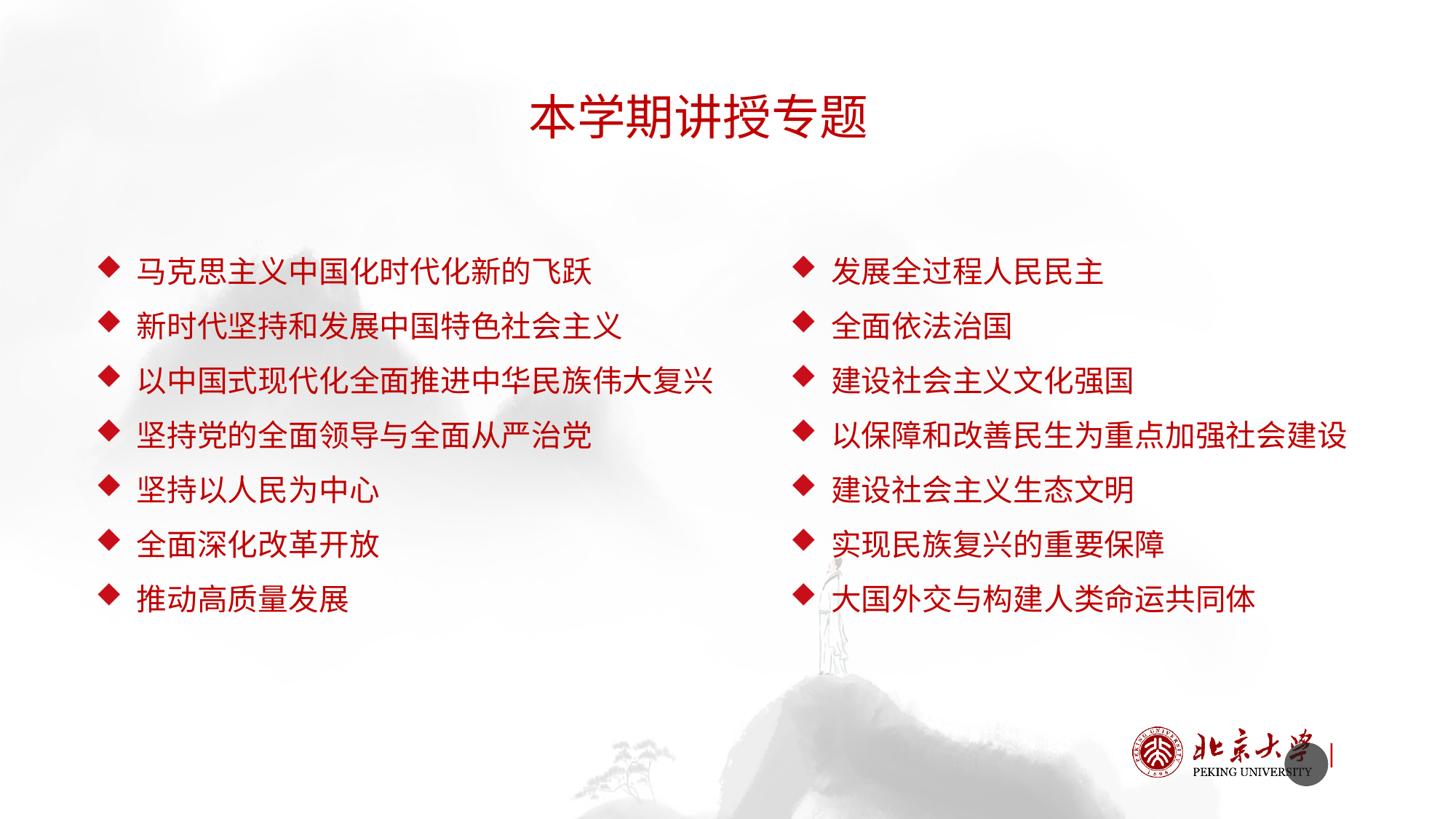

本学期讲授专题
马克思主义中国化时代化新的飞跃
新时代坚持和发展中国特色社会主义
以中国式现代化全面推进中华民族伟大复兴
坚持党的全面领导与全面从严治党
坚持以人民为中心
全面深化改革开放
推动高质量发展
发展全过程人民民主
全面依法治国
建设社会主义文化强国
以保障和改善民生为重点加强社会建设
建设社会主义生态文明
实现民族复兴的重要保障
大国外交与构建人类命运共同体
2